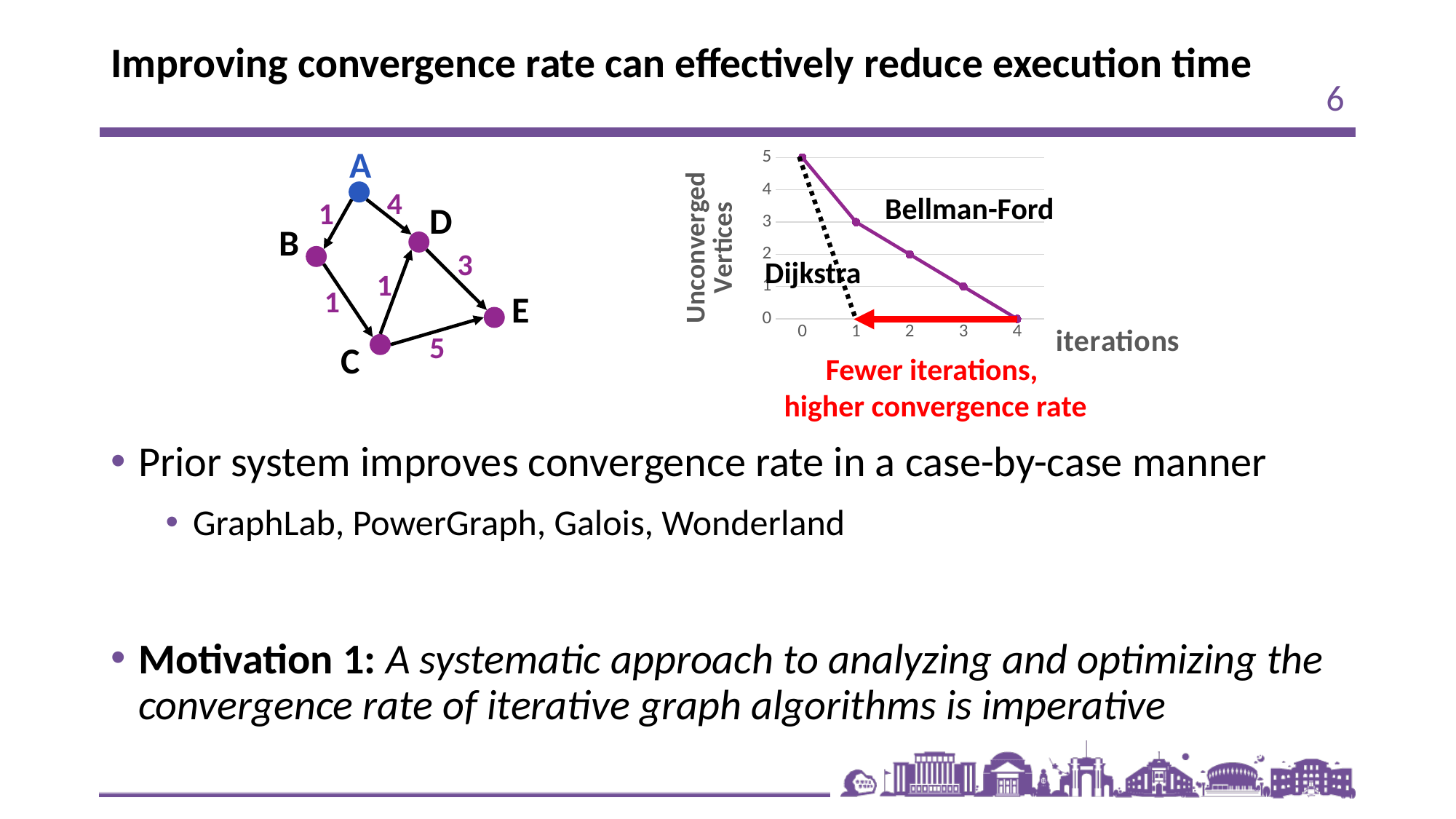

# Improving convergence rate can effectively reduce execution time
6
A
4

1
D
B

3

1
1
E

5
C

### Chart

| Category | 系列 1 |
|---|---|
| 0 | 5.0 |
| 1 | 3.0 |
| 2 | 2.0 |
| 3 | 1.0 |
| 4 | 0.0 |
Bellman-Ford

Dijkstra
Fewer iterations,
higher convergence rate
Prior system improves convergence rate in a case-by-case manner
GraphLab, PowerGraph, Galois, Wonderland
Motivation 1: A systematic approach to analyzing and optimizing the convergence rate of iterative graph algorithms is imperative